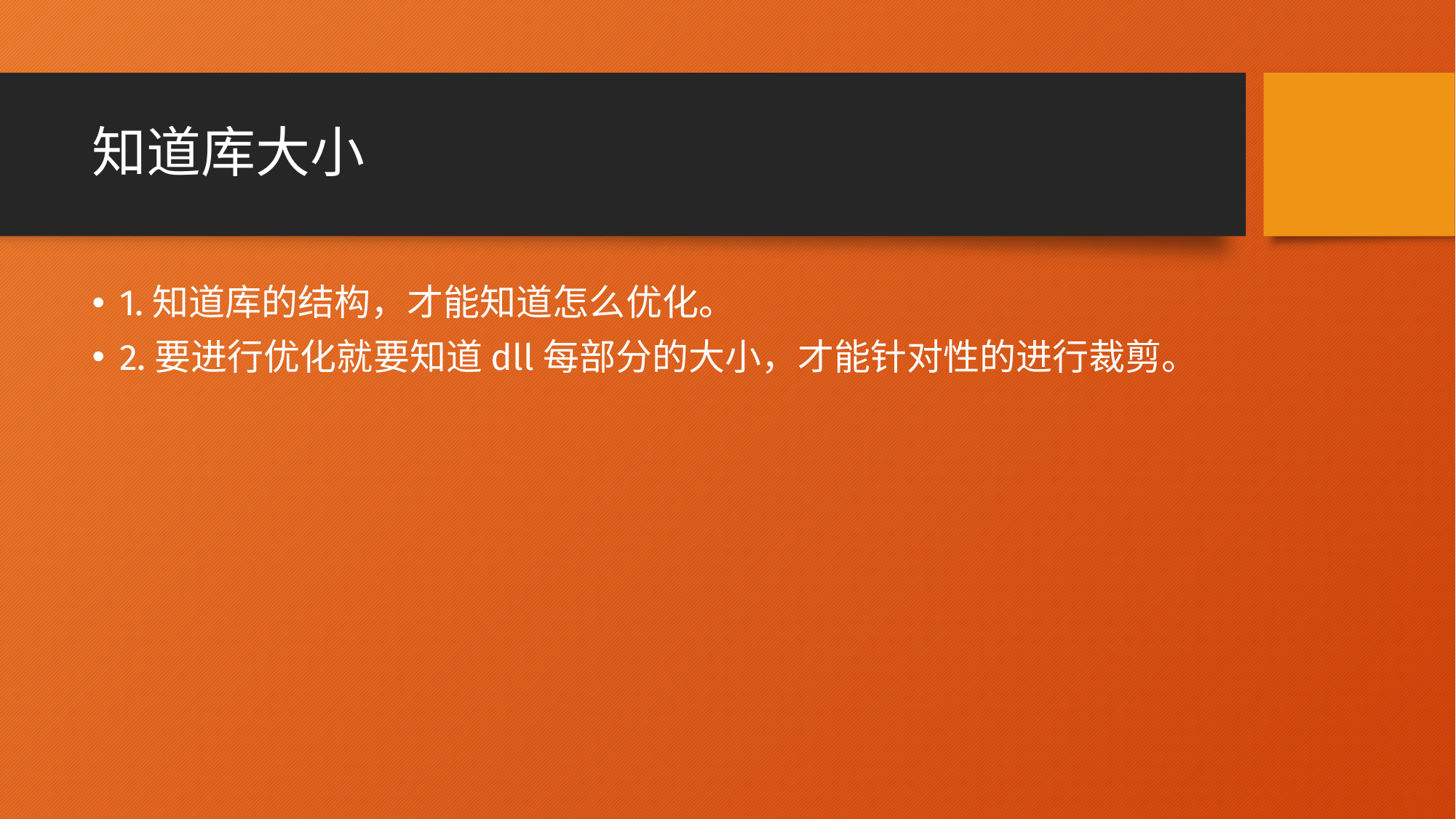

# 知道库大小
1.知道库的结构，才能知道怎么优化。
2.要进行优化就要知道dll每部分的大小，才能针对性的进行裁剪。